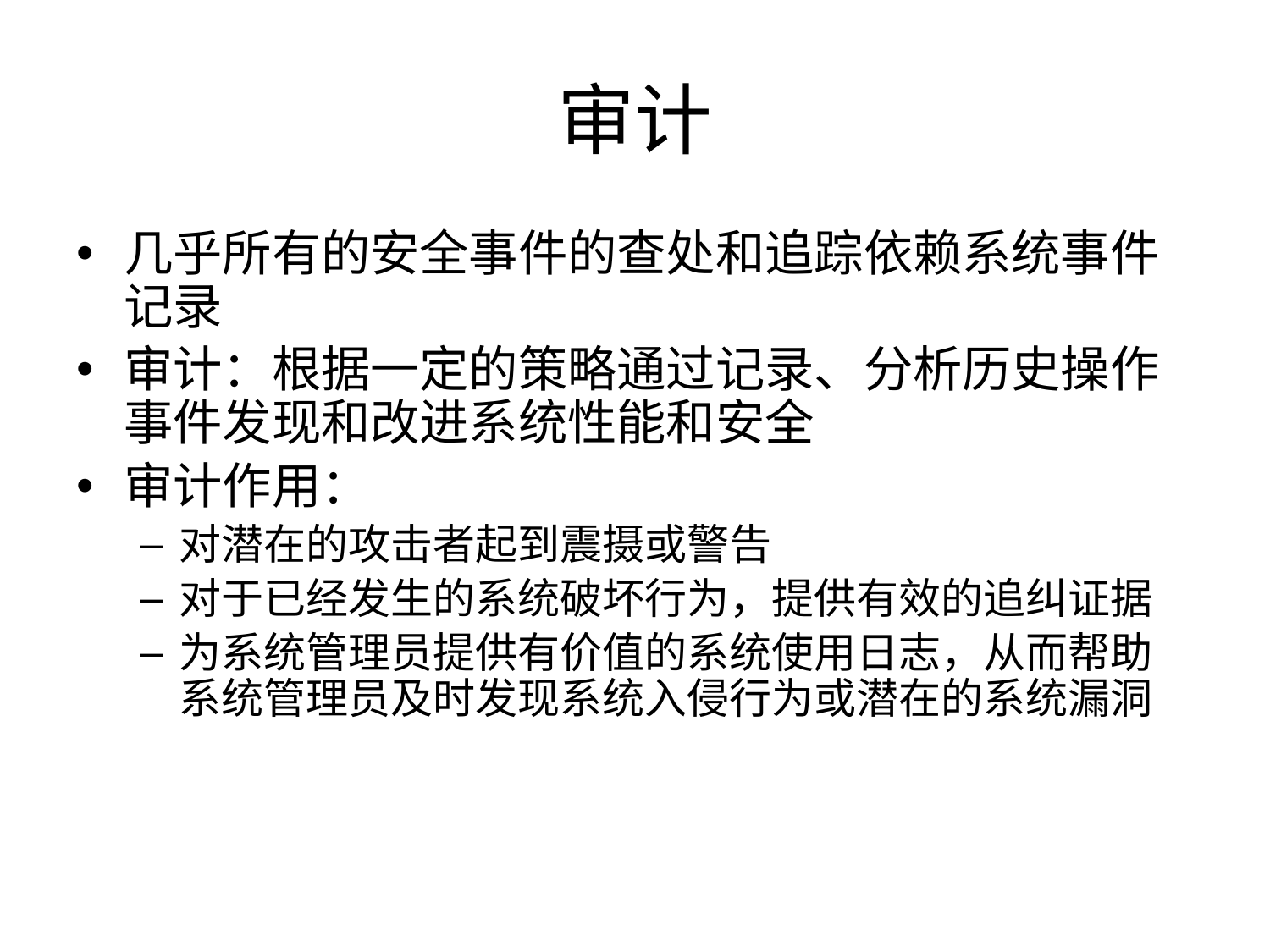

# 审计
几乎所有的安全事件的查处和追踪依赖系统事件记录
审计：根据一定的策略通过记录、分析历史操作事件发现和改进系统性能和安全
审计作用：
对潜在的攻击者起到震摄或警告
对于已经发生的系统破坏行为，提供有效的追纠证据
为系统管理员提供有价值的系统使用日志，从而帮助系统管理员及时发现系统入侵行为或潜在的系统漏洞